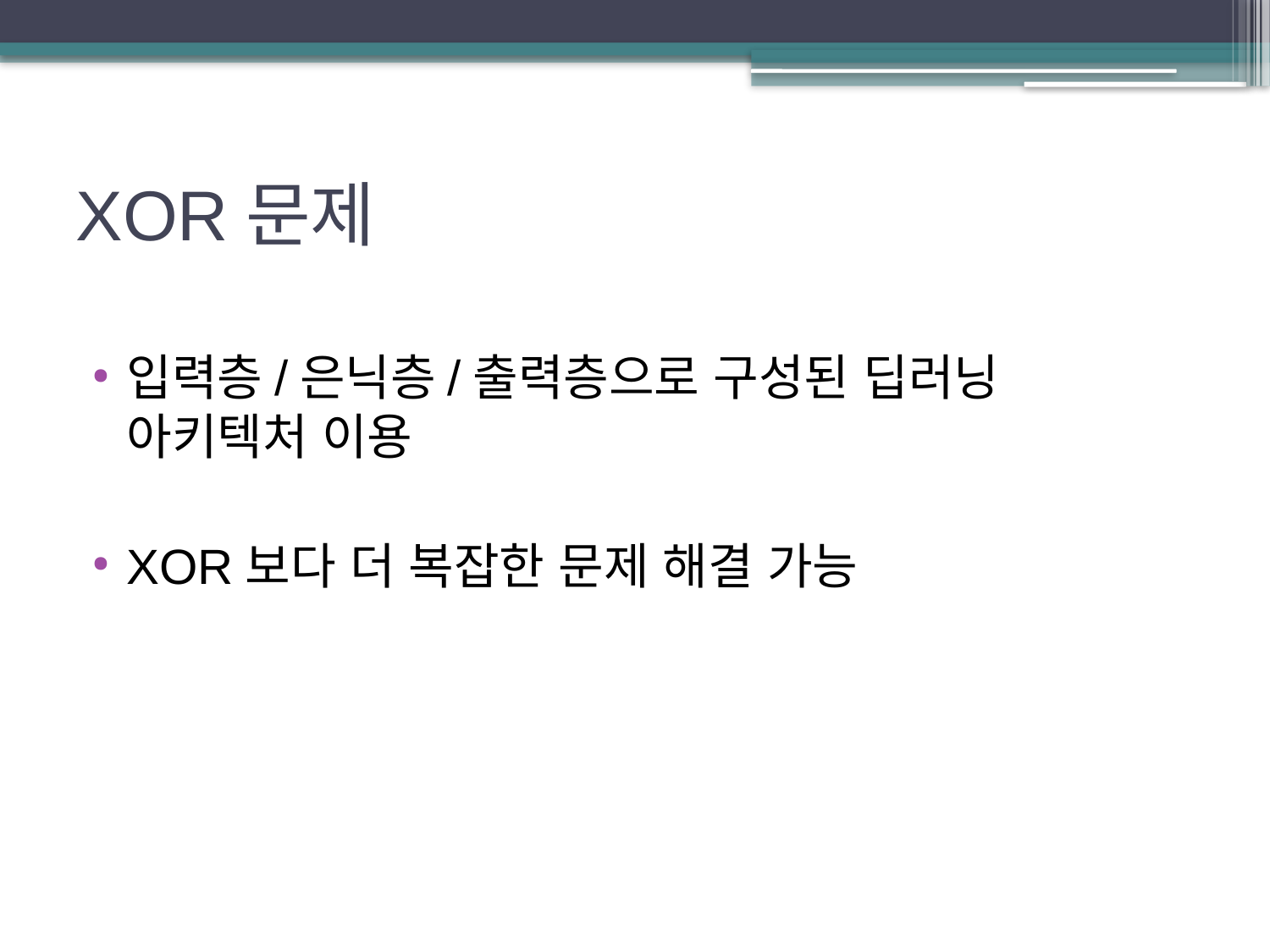

# XOR문제

입력층/은닉층/출력층으로 구성된 딥러닝 아키텍처 이용

XOR보다 더 복잡한 문제 해결 가능